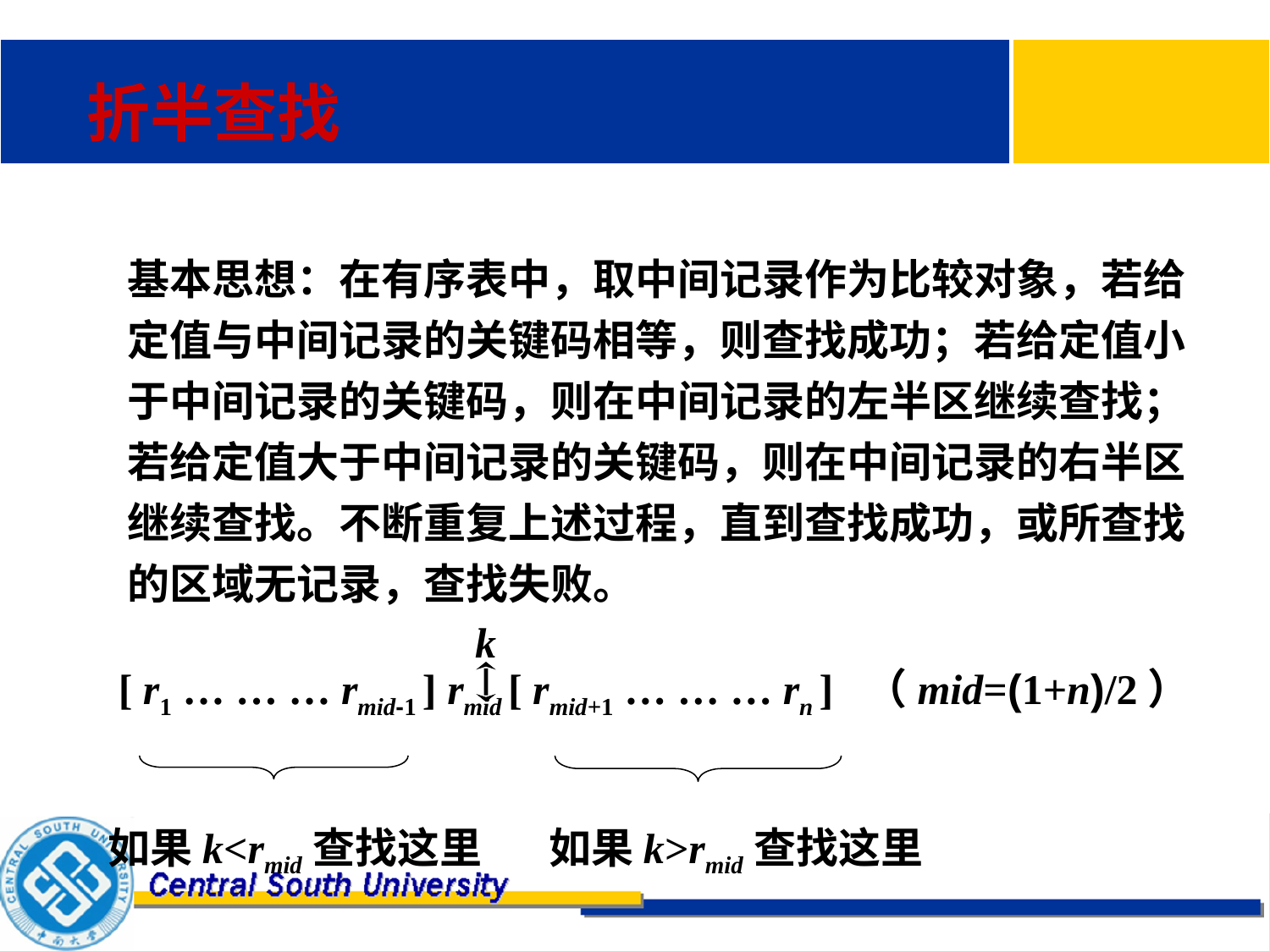

折半查找
基本思想：在有序表中，取中间记录作为比较对象，若给定值与中间记录的关键码相等，则查找成功；若给定值小于中间记录的关键码，则在中间记录的左半区继续查找；若给定值大于中间记录的关键码，则在中间记录的右半区继续查找。不断重复上述过程，直到查找成功，或所查找的区域无记录，查找失败。

k

 [ r1 … … … rmid-1 ] rmid [ rmid+1 … … … rn ]  （mid=(1+n)/2）

如果k<rmid查找这里       如果k>rmid查找这里